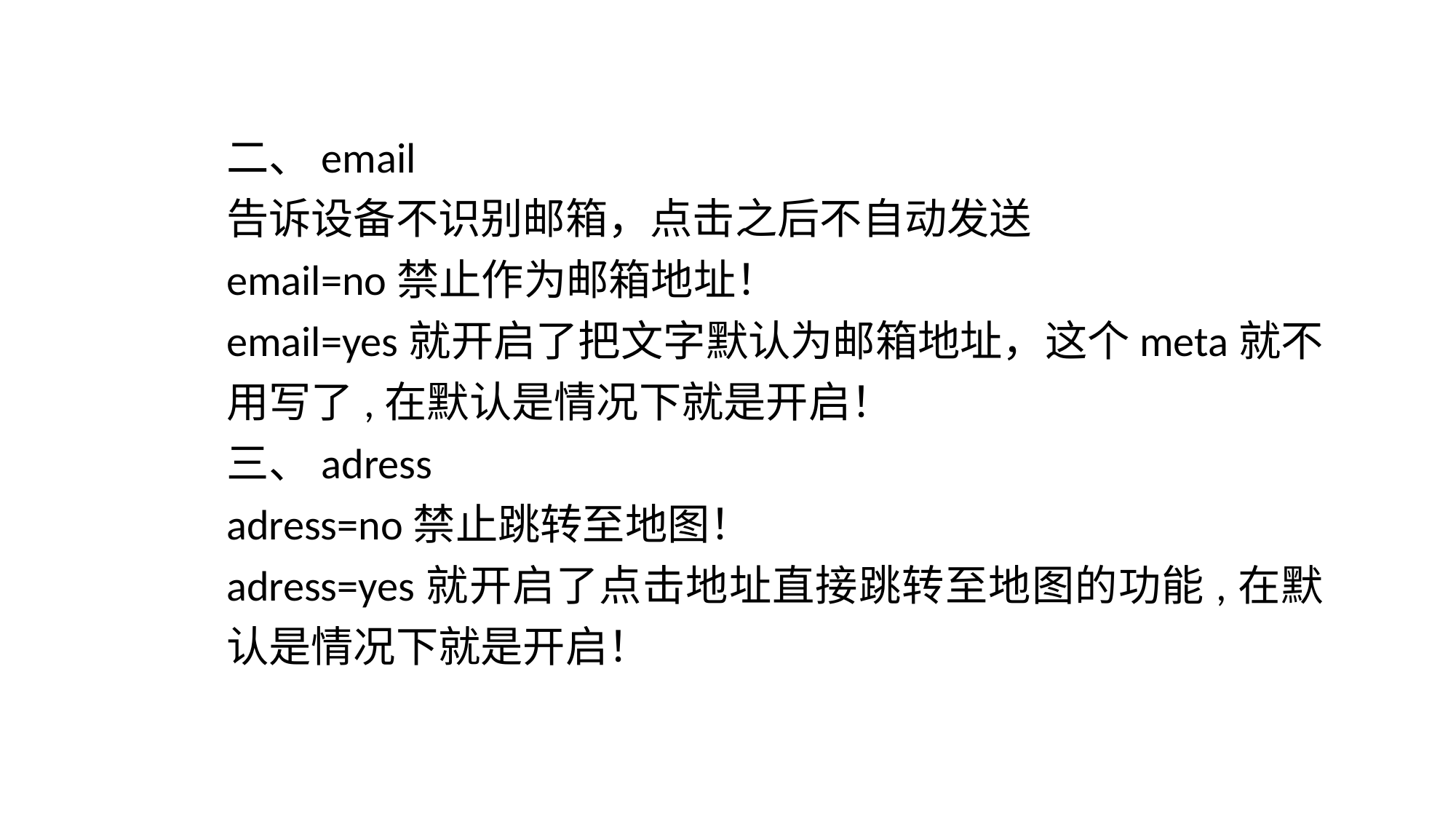

# 内容提要
二、email
告诉设备不识别邮箱，点击之后不自动发送
email=no禁止作为邮箱地址！
email=yes就开启了把文字默认为邮箱地址，这个meta就不用写了,在默认是情况下就是开启！
三、adress
adress=no禁止跳转至地图！
adress=yes就开启了点击地址直接跳转至地图的功能,在默认是情况下就是开启！